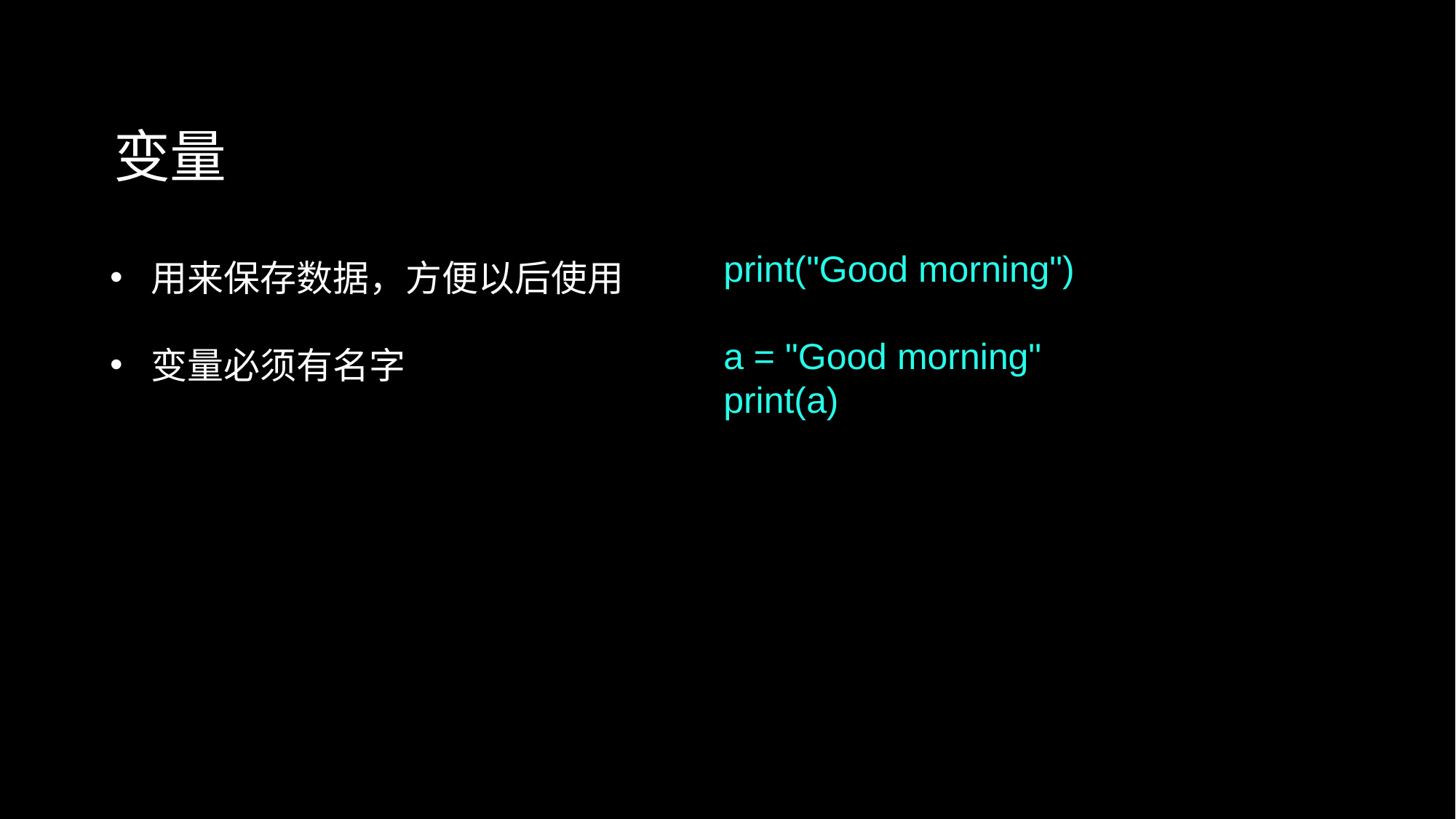

变量

print("Good morning")

a = "Good morning"
print(a)
用来保存数据，方便以后使用

变量必须有名字